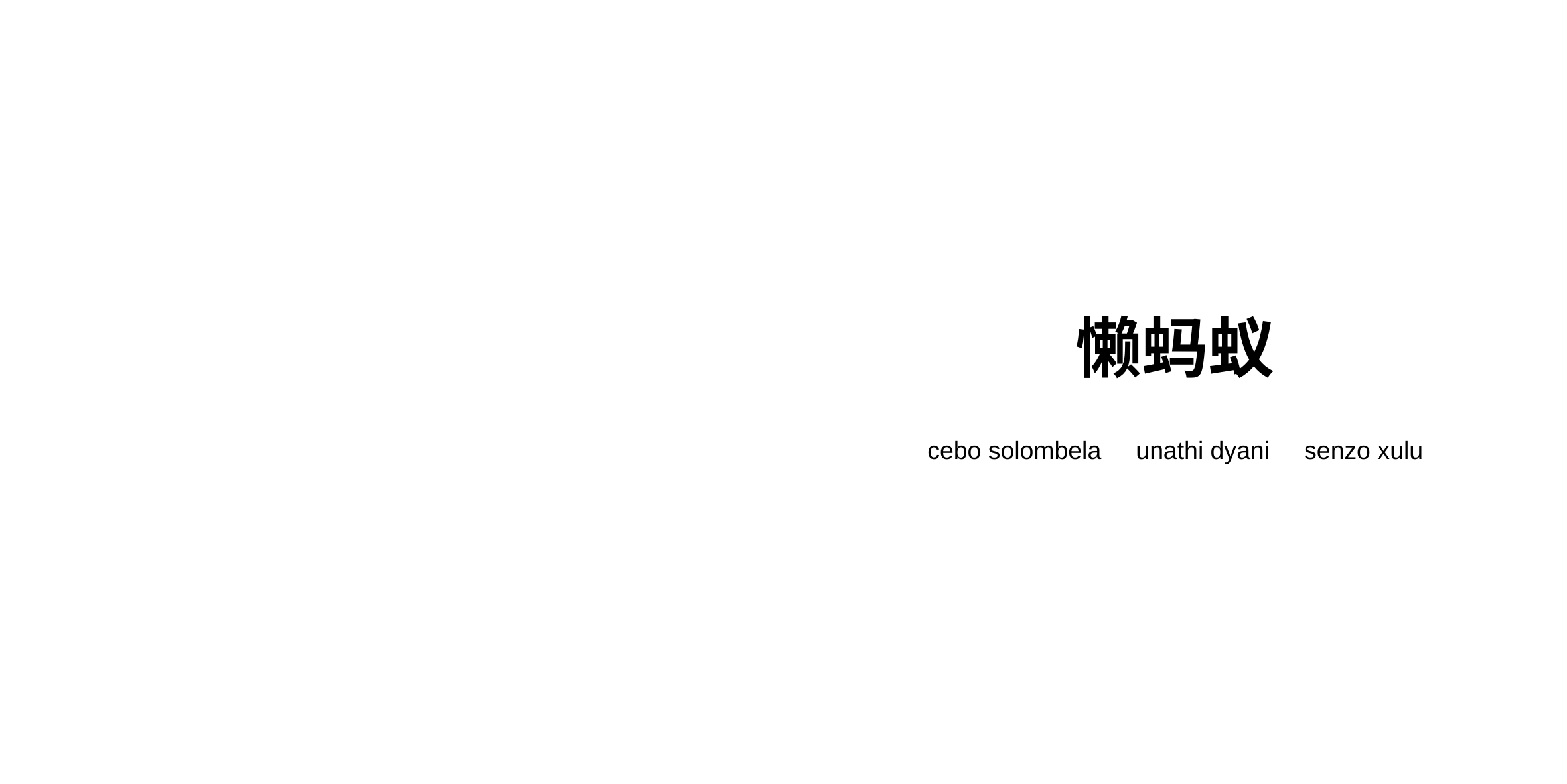

懒蚂蚁
cebo solombela     unathi dyani     senzo xulu